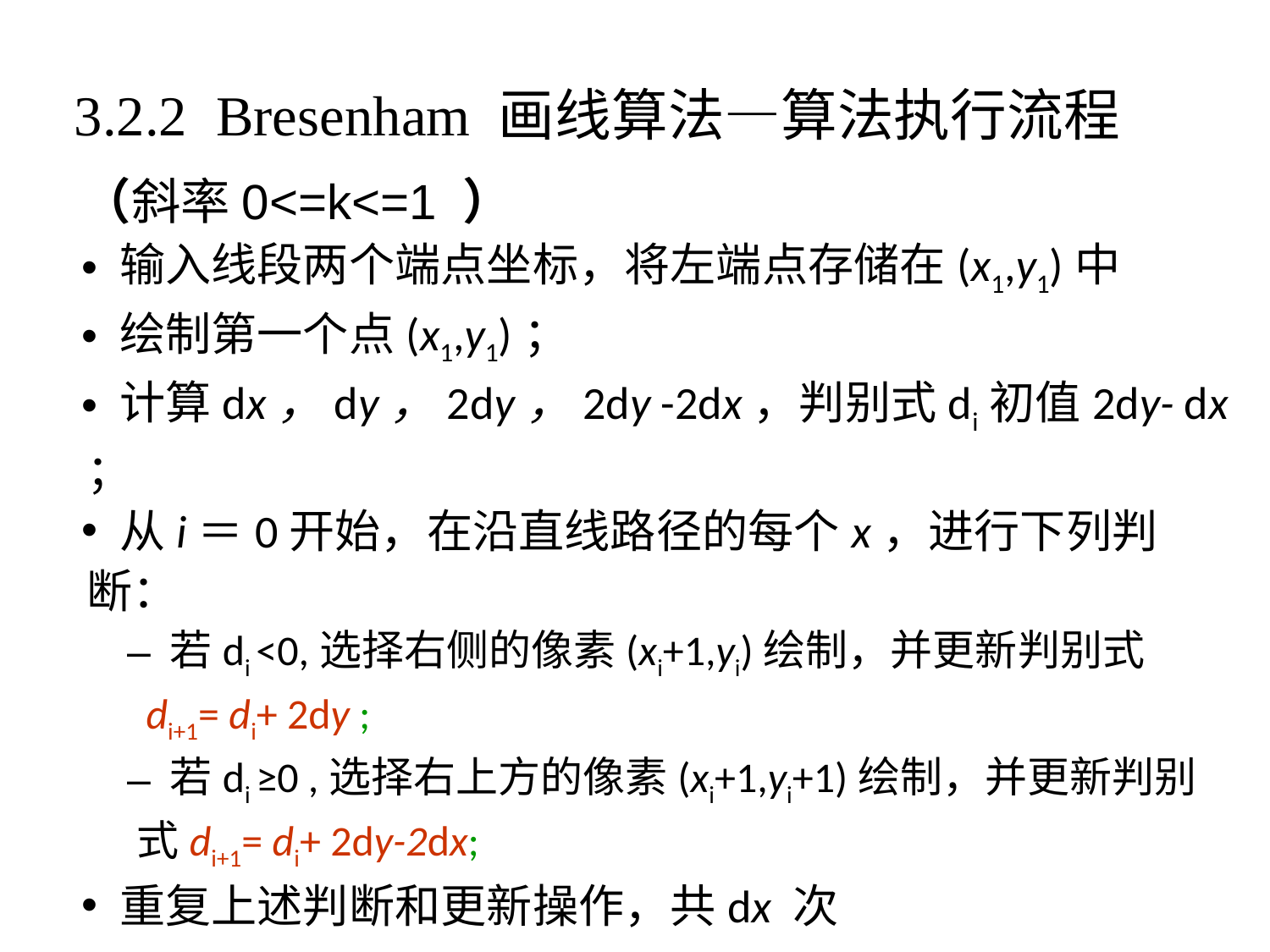

# 3.2.2  Bresenham 画线算法—算法执行流程
（斜率0<=k<=1 ）
 输入线段两个端点坐标，将左端点存储在(x1,y1)中
 绘制第一个点(x1,y1)；
 计算dx，dy，2dy，2dy -2dx，判别式di初值2dy- dx ；
 从i＝0开始，在沿直线路径的每个x，进行下列判断：
 若di <0,选择右侧的像素(xi+1,yi)绘制，并更新判别式
  di+1= di+ 2dy ;
 若di ≥0 ,选择右上方的像素(xi+1,yi+1)绘制，并更新判别式di+1= di+ 2dy-2dx;
 重复上述判断和更新操作，共dx 次